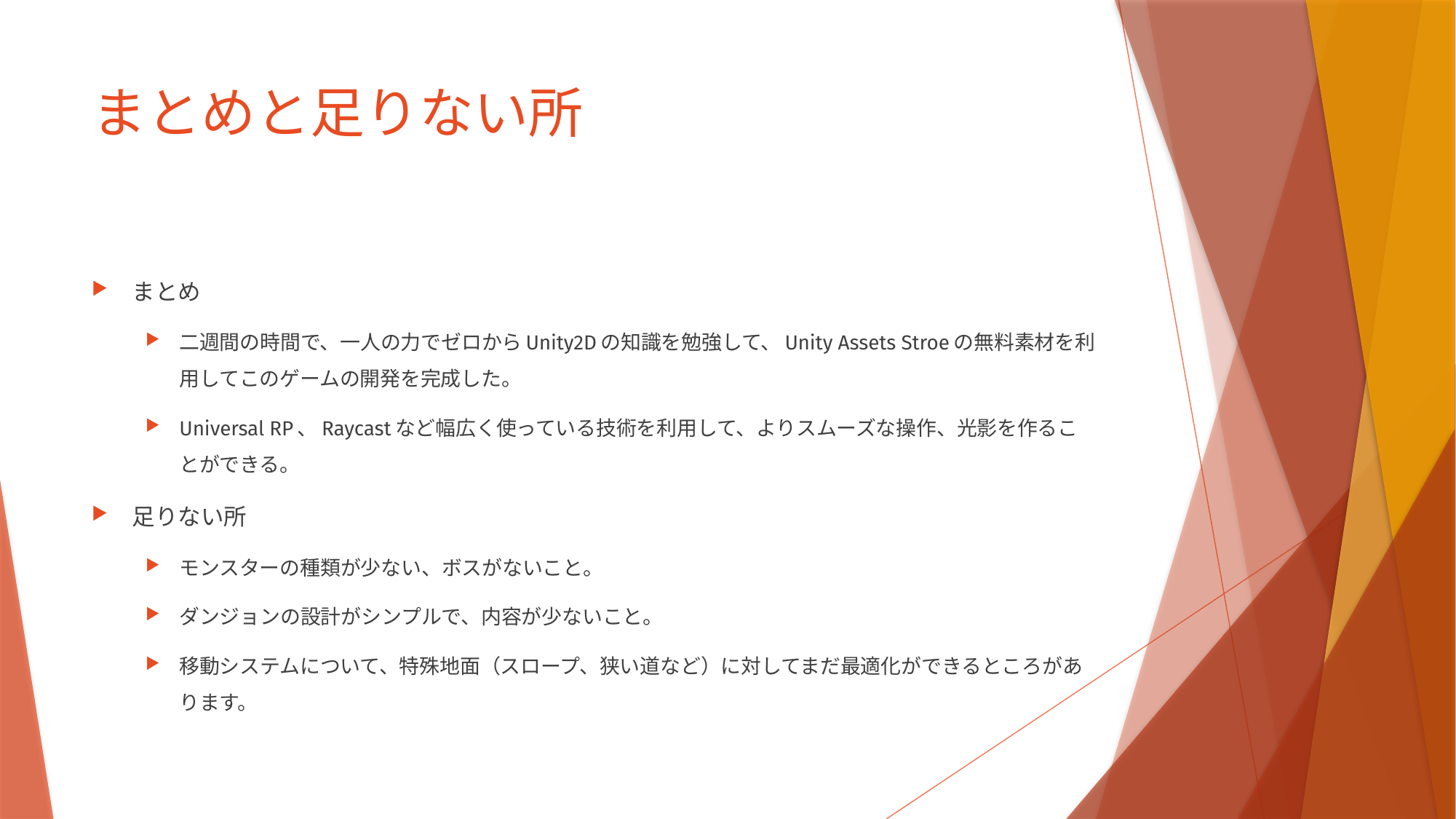

# まとめと足りない所
まとめ
二週間の時間で、一人の力でゼロからUnity2Dの知識を勉強して、Unity Assets Stroeの無料素材を利用してこのゲームの開発を完成した。
Universal RP、Raycastなど幅広く使っている技術を利用して、よりスムーズな操作、光影を作ることができる。
足りない所
モンスターの種類が少ない、ボスがないこと。
ダンジョンの設計がシンプルで、内容が少ないこと。
移動システムについて、特殊地面（スロープ、狭い道など）に対してまだ最適化ができるところがあります。